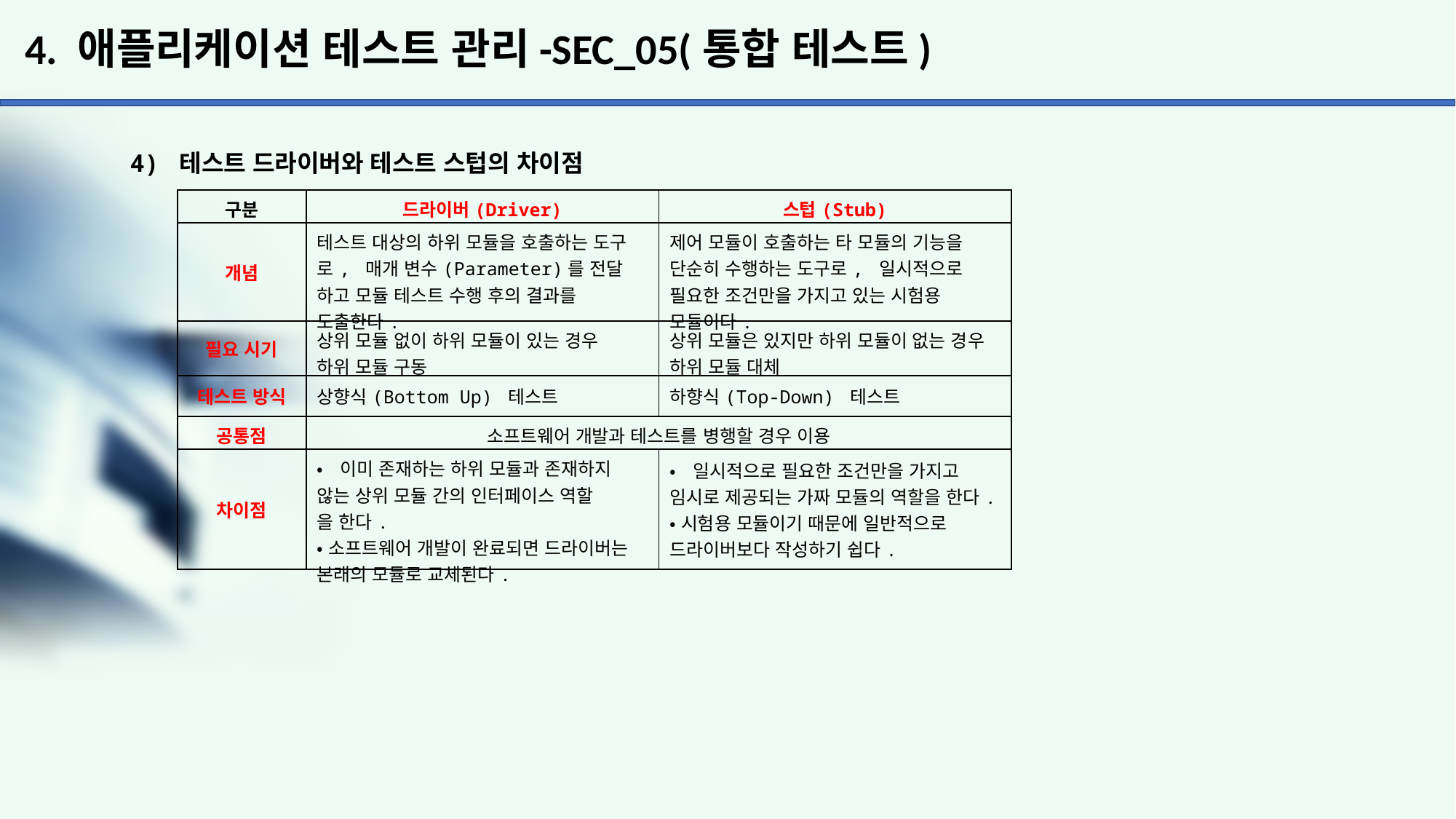

# 4. 애플리케이션 테스트 관리-SEC_05(통합 테스트)
4) 테스트 드라이버와 테스트 스텁의 차이점

| 구분 | 드라이버(Driver) | 스텁(Stub) |
| --- | --- | --- |
| 개념 | 테스트 대상의 하위 모듈을 호출하는 도구로, 매개 변수(Parameter)를 전달 하고 모듈 테스트 수행 후의 결과를 도출한다. | 제어 모듈이 호출하는 타 모듈의 기능을 단순히 수행하는 도구로, 일시적으로 필요한 조건만을 가지고 있는 시험용 모듈이다. |
| 필요 시기 | 상위 모듈 없이 하위 모듈이 있는 경우 하위 모듈 구동 | 상위 모듈은 있지만 하위 모듈이 없는 경우 하위 모듈 대체 |
| 테스트 방식 | 상향식(Bottom Up) 테스트 | 하향식(Top-Down) 테스트 |
| 공통점 | 소프트웨어 개발과 테스트를 병행할 경우 이용 |  |
| 차이점 | •이미 존재하는 하위 모듈과 존재하지 않는 상위 모듈 간의 인터페이스 역할 을 한다. •소프트웨어 개발이 완료되면 드라이버는 본래의 모듈로 교체된다. | •일시적으로 필요한 조건만을 가지고 임시로 제공되는 가짜 모듈의 역할을 한다. •시험용 모듈이기 때문에 일반적으로 드라이버보다 작성하기 쉽다. |